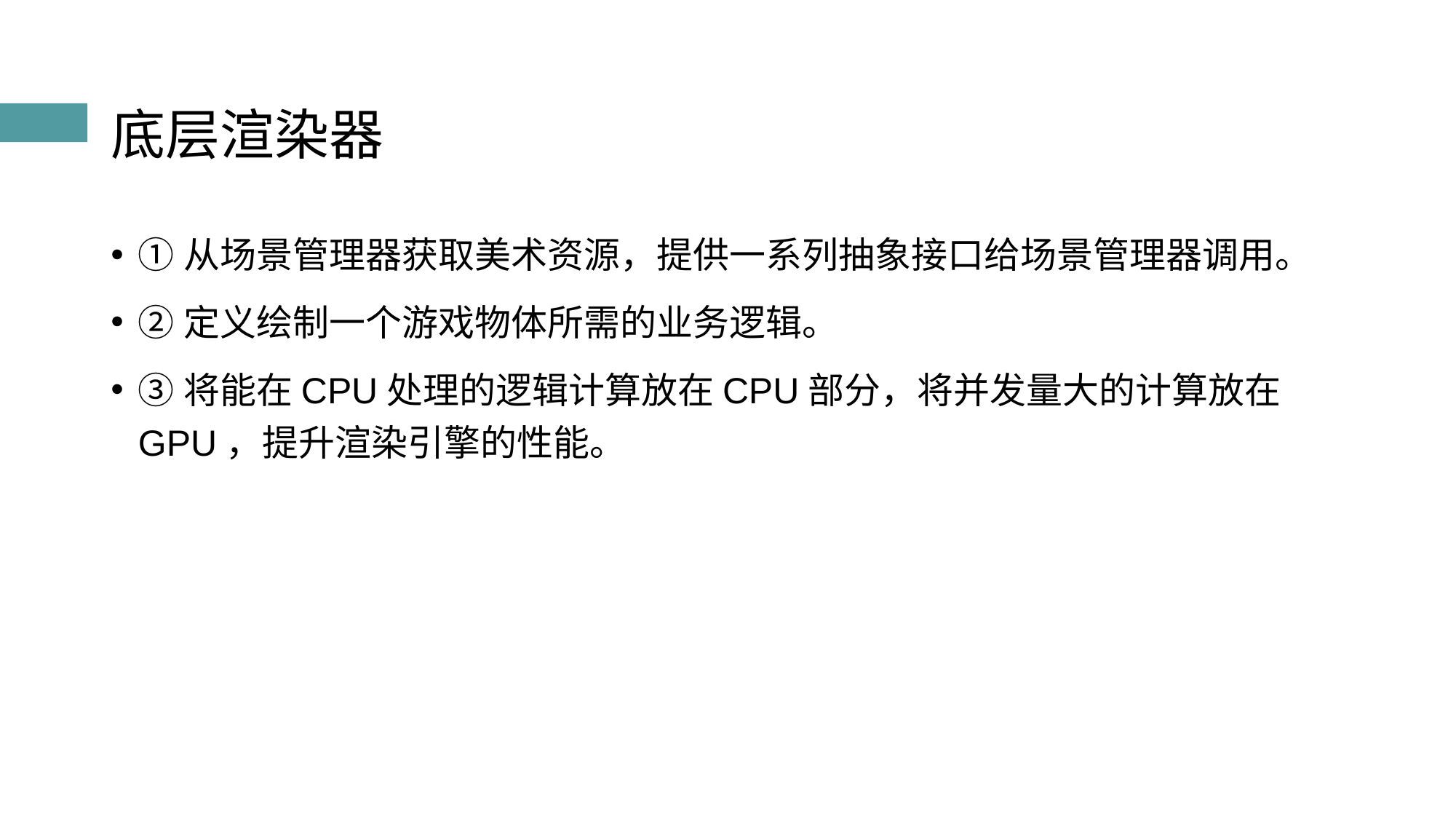

# 底层渲染器
①从场景管理器获取美术资源，提供一系列抽象接口给场景管理器调用。
②定义绘制一个游戏物体所需的业务逻辑。
③将能在CPU处理的逻辑计算放在CPU部分，将并发量大的计算放在GPU，提升渲染引擎的性能。